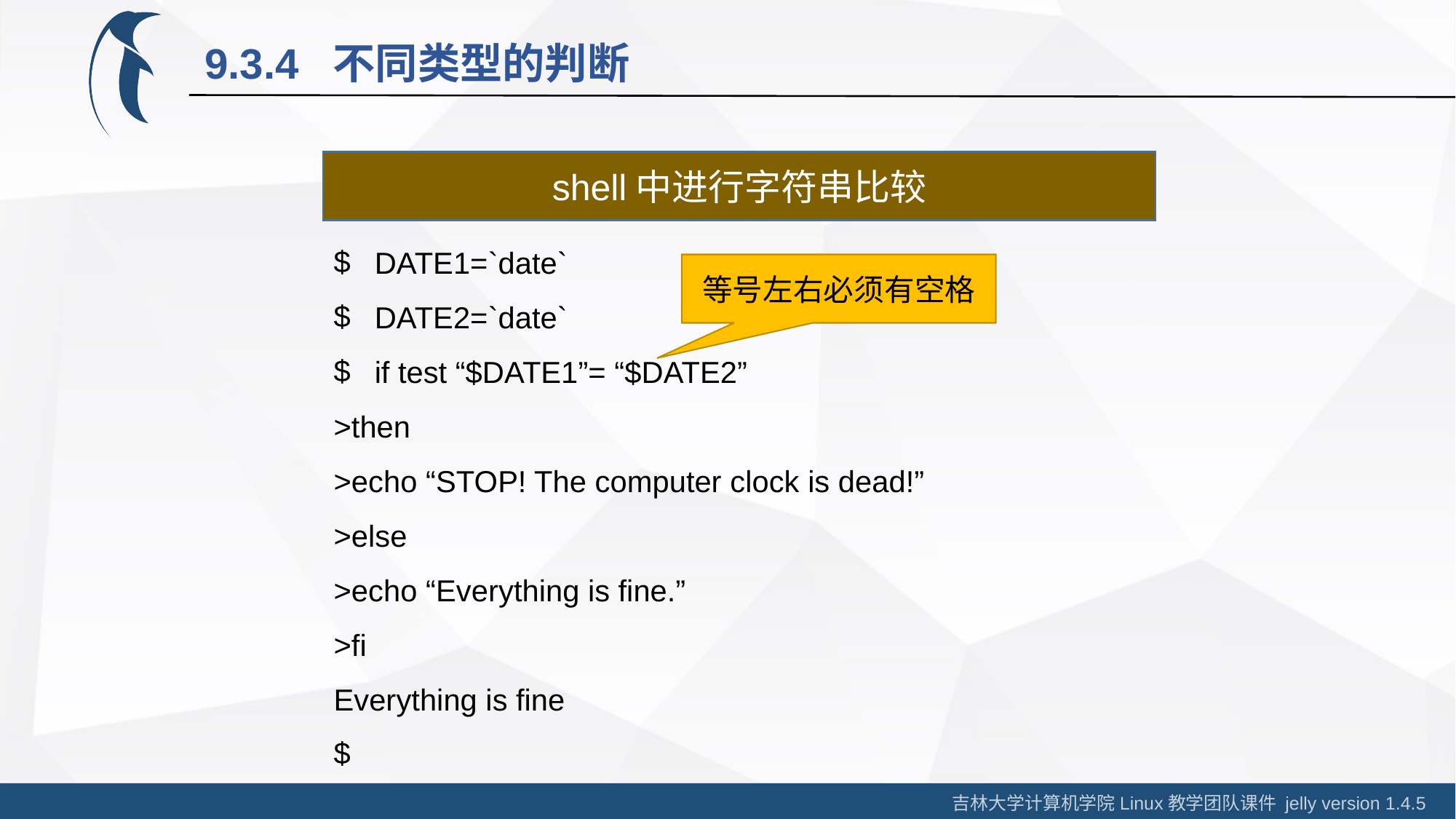

9.3.4  不同类型的判断
shell中进行字符串比较
DATE1=`date`
DATE2=`date`
if test “$DATE1”= “$DATE2”
>then
>echo “STOP! The computer clock is dead!”
>else
>echo “Everything is fine.”
>fi
Everything is fine

等号左右必须有空格